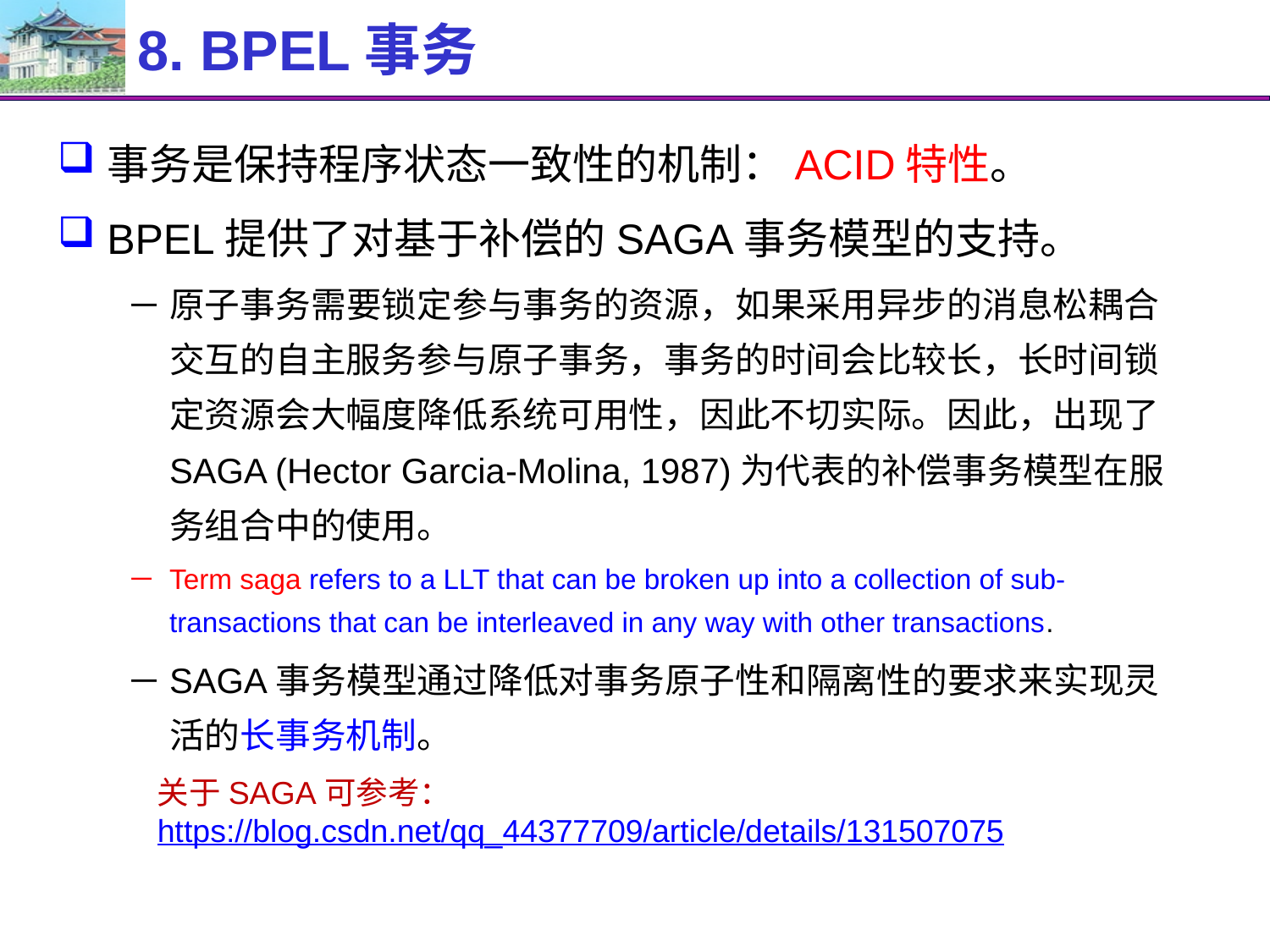

# 8. BPEL事务
事务是保持程序状态一致性的机制：ACID特性。
BPEL提供了对基于补偿的SAGA事务模型的支持。
原子事务需要锁定参与事务的资源，如果采用异步的消息松耦合交互的自主服务参与原子事务，事务的时间会比较长，长时间锁定资源会大幅度降低系统可用性，因此不切实际。因此，出现了SAGA (Hector Garcia-Molina, 1987)为代表的补偿事务模型在服务组合中的使用。
Term saga refers to a LLT that can be broken up into a collection of sub-transactions that can be interleaved in any way with other transactions.
SAGA事务模型通过降低对事务原子性和隔离性的要求来实现灵活的长事务机制。
关于SAGA可参考：
https://blog.csdn.net/qq_44377709/article/details/131507075